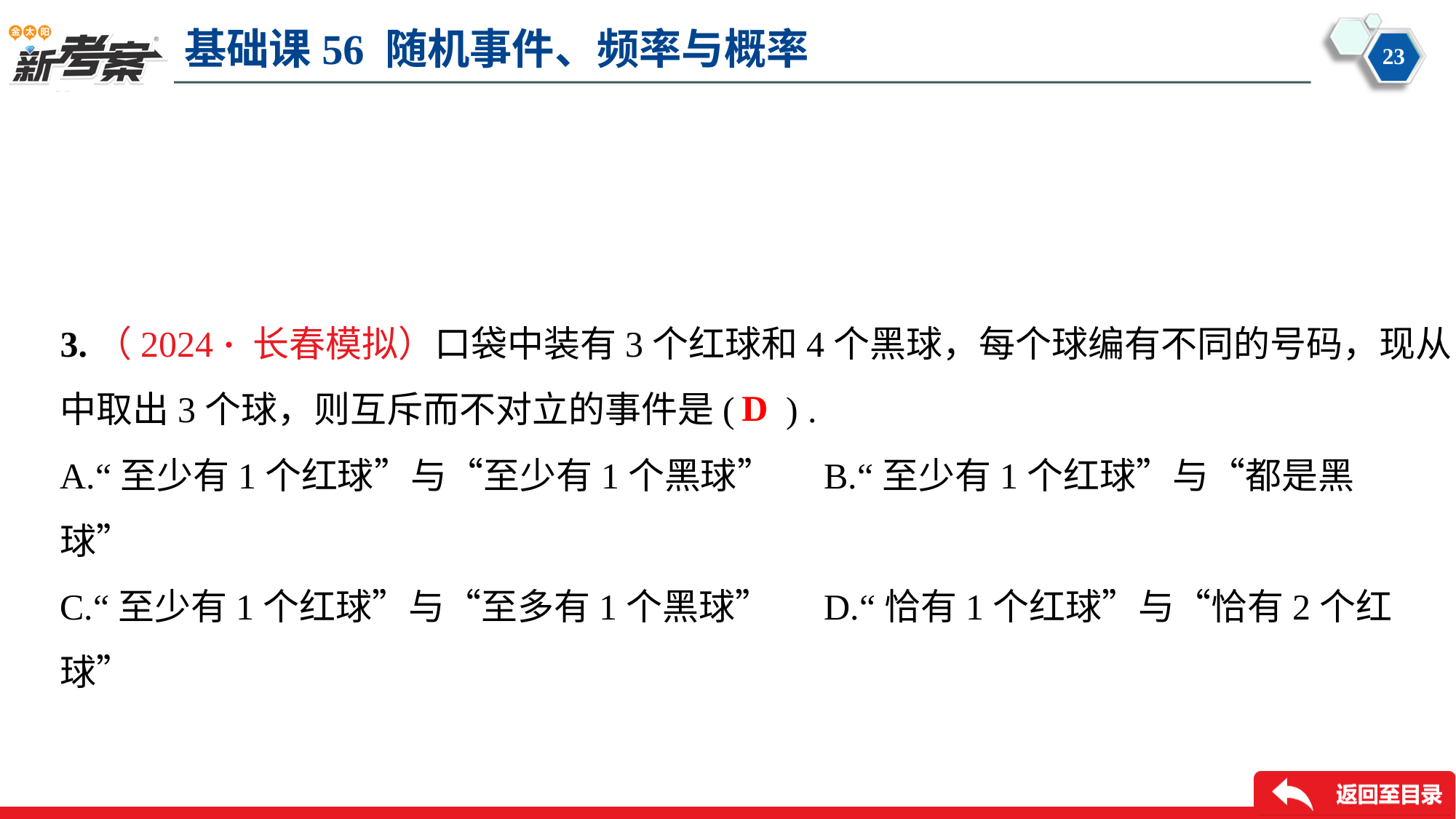

3.（2024 · 长春模拟）口袋中装有3个红球和4个黑球，每个球编有不同的号码，现从
中取出3个球，则互斥而不对立的事件是(     ) .
D
A.“至少有1个红球”与“至少有1个黑球”	B.“至少有1个红球”与“都是黑球”
C.“至少有1个红球”与“至多有1个黑球”	D.“恰有1个红球”与“恰有2个红球”